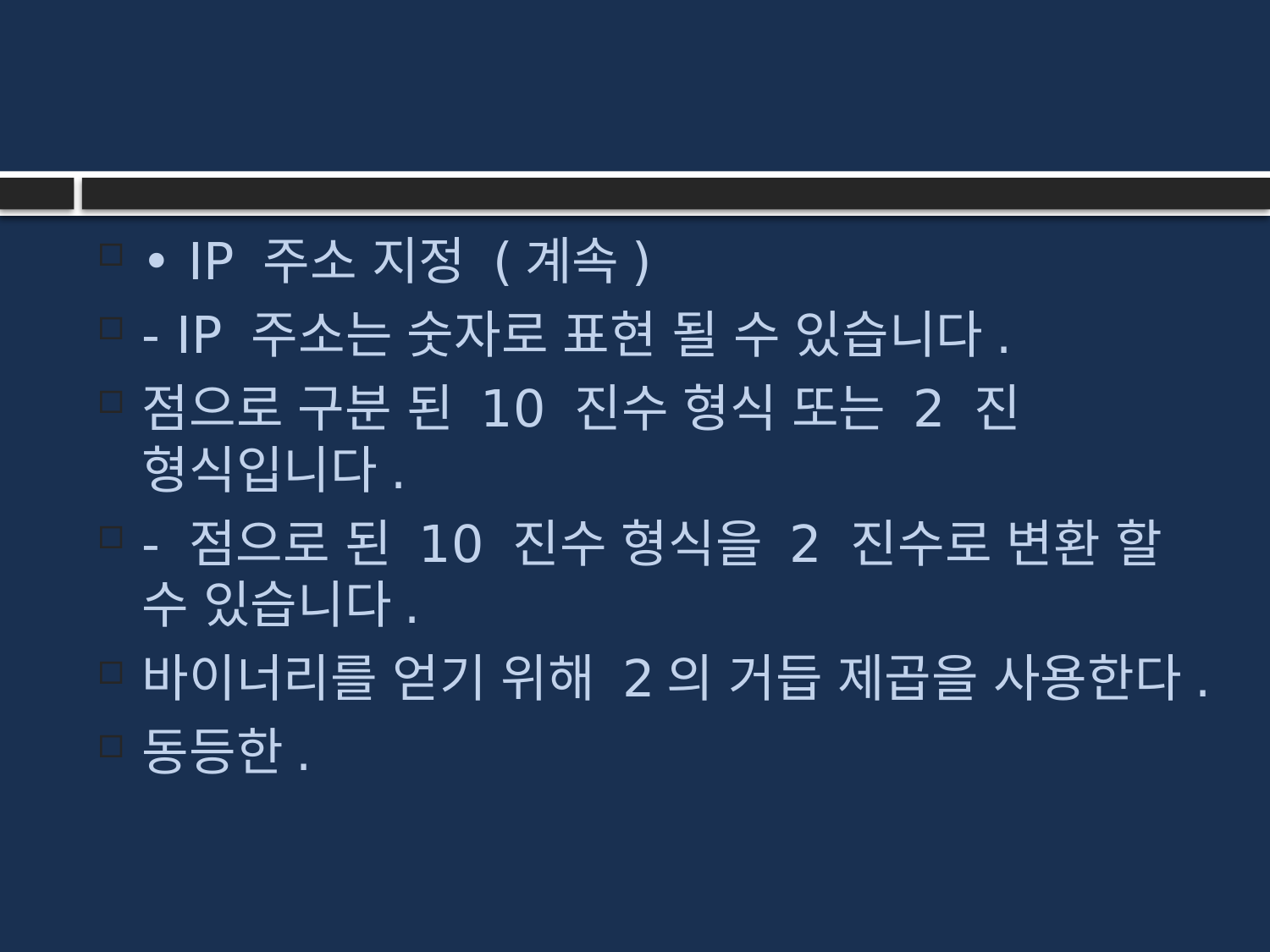

#
• IP 주소 지정 (계속)
- IP 주소는 숫자로 표현 될 수 있습니다.
점으로 구분 된 10 진수 형식 또는 2 진 형식입니다.
- 점으로 된 10 진수 형식을 2 진수로 변환 할 수 있습니다.
바이너리를 얻기 위해 2의 거듭 제곱을 사용한다.
동등한.